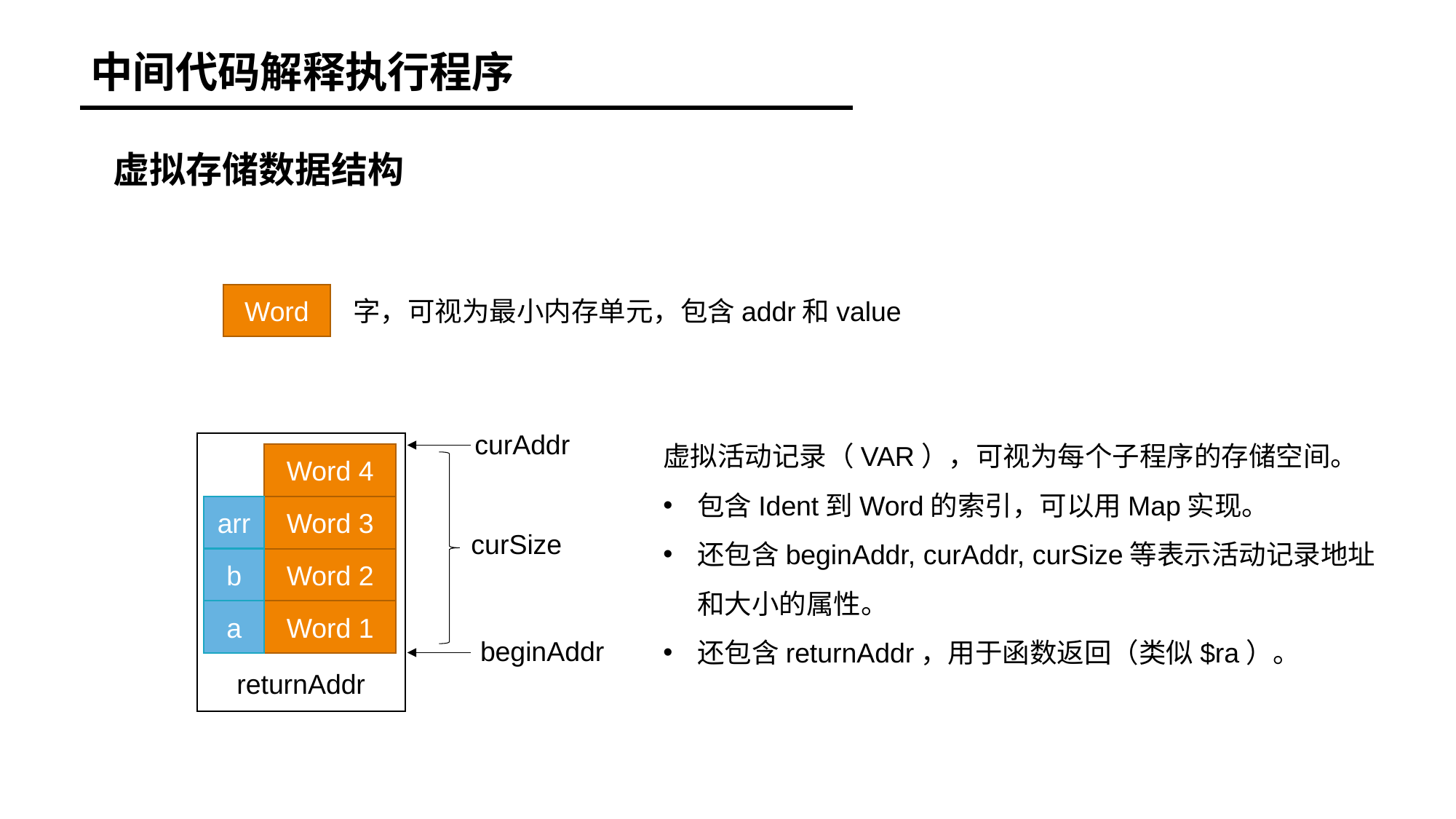

中间代码解释执行程序
虚拟存储数据结构
Word
字，可视为最小内存单元，包含addr和value
虚拟活动记录（VAR），可视为每个子程序的存储空间。
包含Ident到Word的索引，可以用Map实现。
还包含beginAddr, curAddr, curSize等表示活动记录地址和大小的属性。
还包含returnAddr，用于函数返回（类似$ra）。
curAddr

Word 4

arr
Word 3
curSize
b
Word 2
Word 1
a
beginAddr
returnAddr